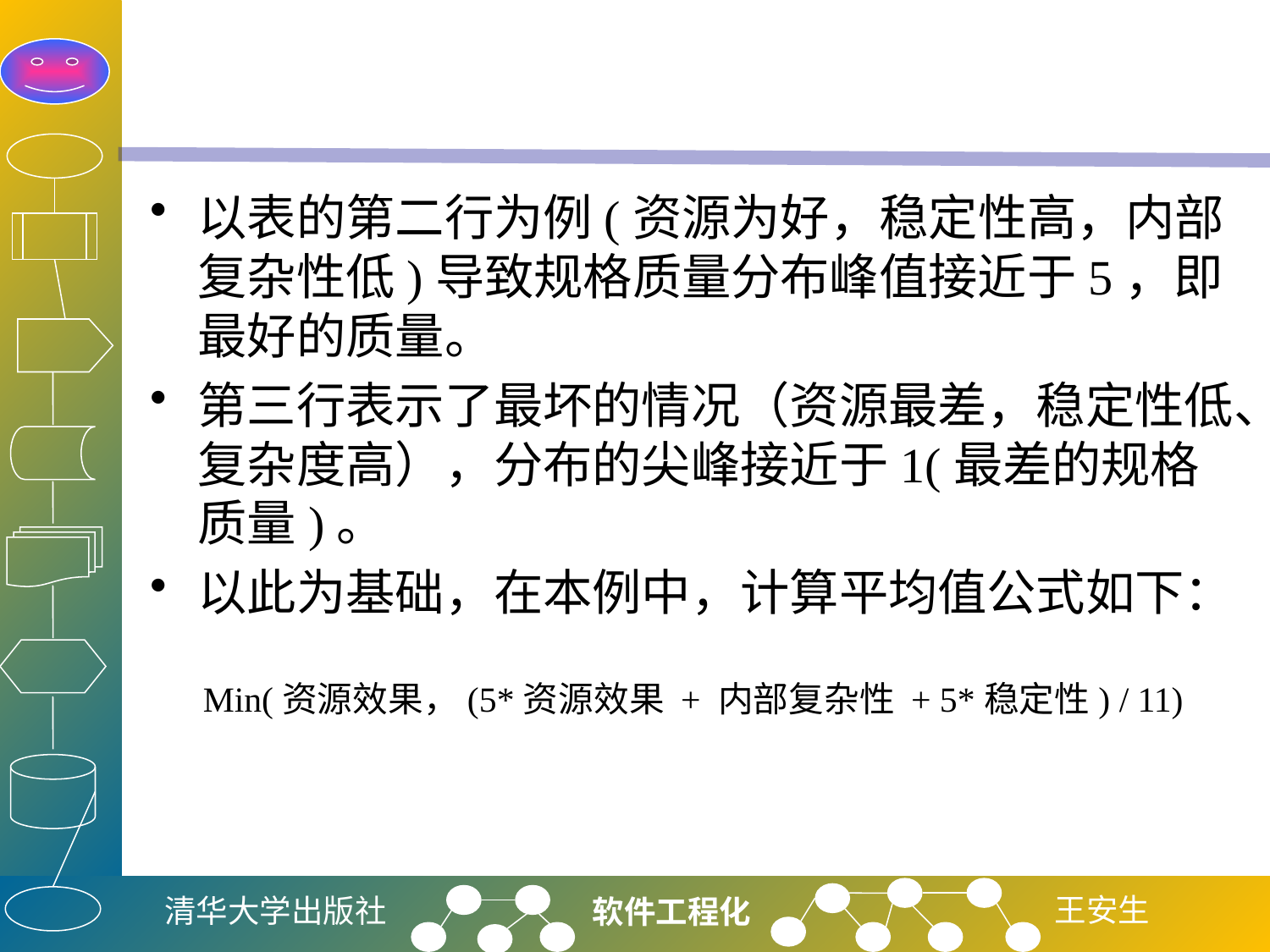

#
以表的第二行为例(资源为好，稳定性高，内部复杂性低)导致规格质量分布峰值接近于5，即最好的质量。
第三行表示了最坏的情况（资源最差，稳定性低、复杂度高），分布的尖峰接近于1(最差的规格质量)。
以此为基础，在本例中，计算平均值公式如下：

Min(资源效果，(5*资源效果 + 内部复杂性 + 5*稳定性) / 11)